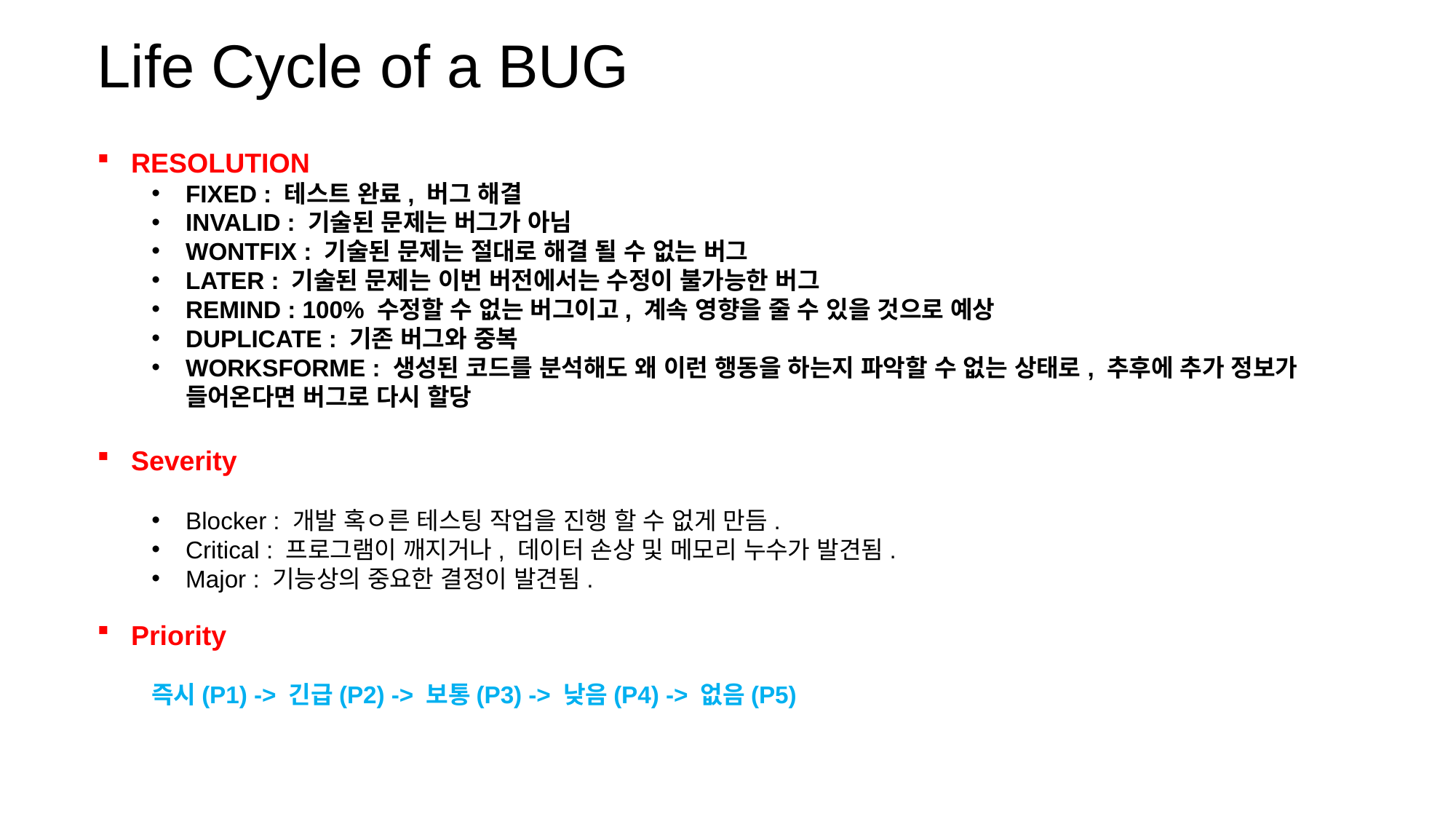

# Life Cycle of a BUG
RESOLUTION
FIXED : 테스트 완료, 버그 해결
INVALID : 기술된 문제는 버그가 아님
WONTFIX : 기술된 문제는 절대로 해결 될 수 없는 버그
LATER : 기술된 문제는 이번 버전에서는 수정이 불가능한 버그
REMIND : 100% 수정할 수 없는 버그이고, 계속 영향을 줄 수 있을 것으로 예상
DUPLICATE : 기존 버그와 중복
WORKSFORME : 생성된 코드를 분석해도 왜 이런 행동을 하는지 파악할 수 없는 상태로, 추후에 추가 정보가 들어온다면 버그로 다시 할당

Severity

Blocker : 개발 혹ㅇ른 테스팅 작업을 진행 할 수 없게 만듬.
Critical : 프로그램이 깨지거나, 데이터 손상 및 메모리 누수가 발견됨.
Major : 기능상의 중요한 결정이 발견됨.

Priority

즉시(P1) -> 긴급(P2) -> 보통(P3) -> 낮음(P4) -> 없음(P5)